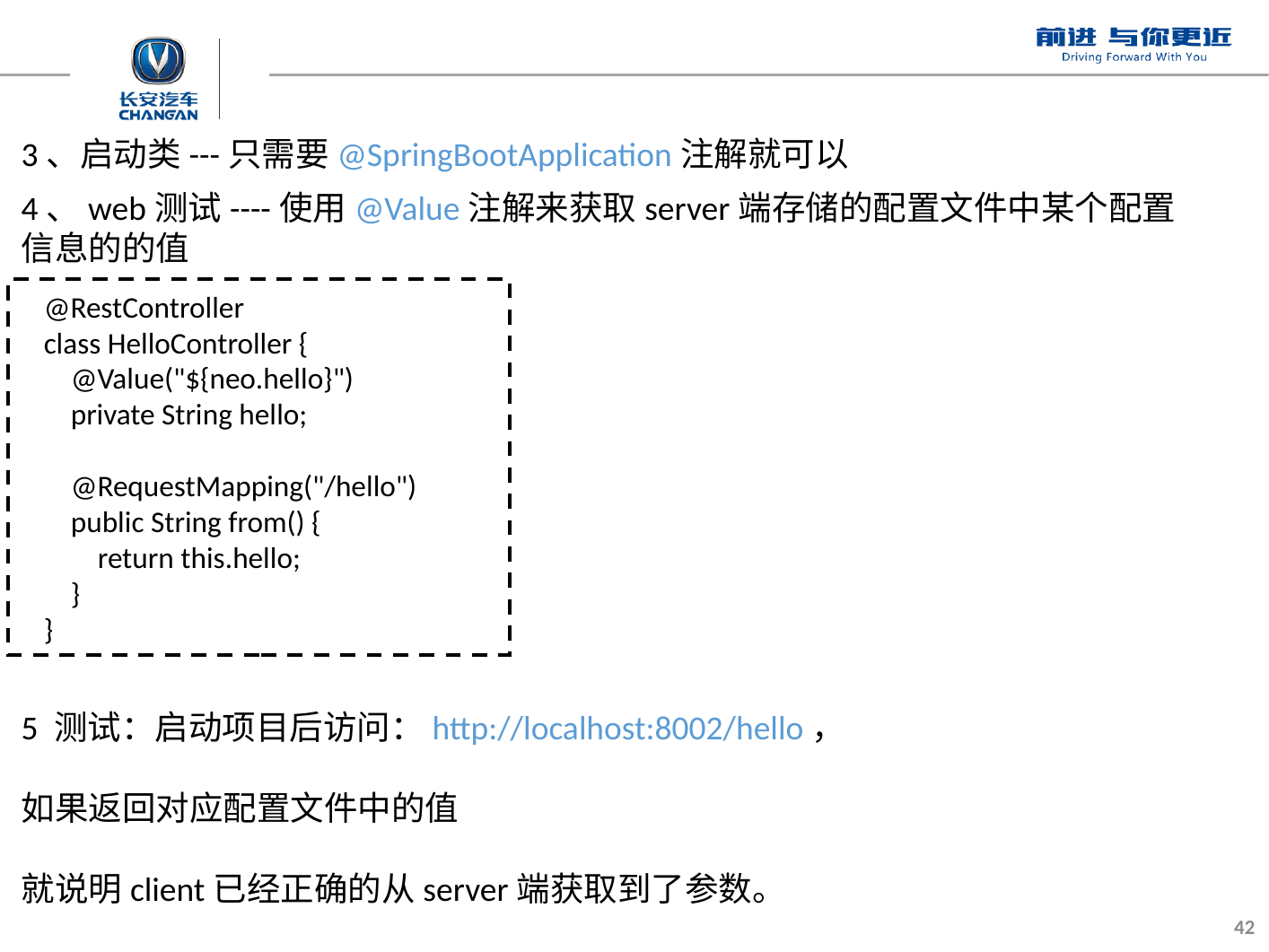

3、启动类---只需要@SpringBootApplication注解就可以
4、web测试----使用@Value注解来获取server端存储的配置文件中某个配置信息的的值

@RestController
class HelloController {
    @Value("${neo.hello}")
    private String hello;

    @RequestMapping("/hello")
    public String from() {
        return this.hello;
    }
}
5 测试：启动项目后访问：http://localhost:8002/hello，

如果返回对应配置文件中的值

就说明client已经正确的从server端获取到了参数。